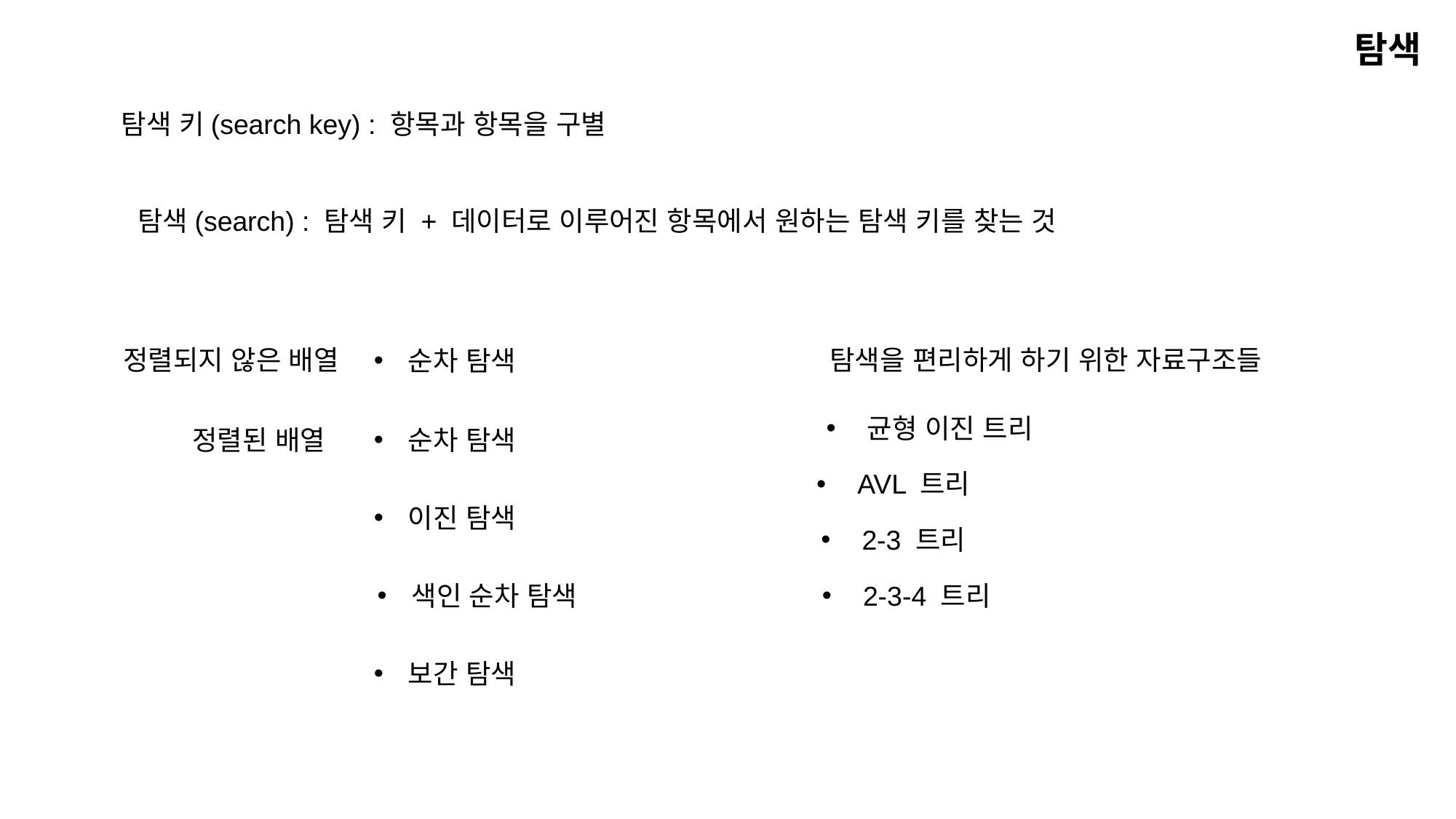

탐색
탐색 키(search key) : 항목과 항목을 구별
탐색(search) : 탐색 키 + 데이터로 이루어진 항목에서 원하는 탐색 키를 찾는 것
정렬되지 않은 배열
탐색을 편리하게 하기 위한 자료구조들
순차 탐색
균형 이진 트리
정렬된 배열
순차 탐색
AVL 트리
이진 탐색
2-3 트리
색인 순차 탐색
2-3-4 트리
보간 탐색